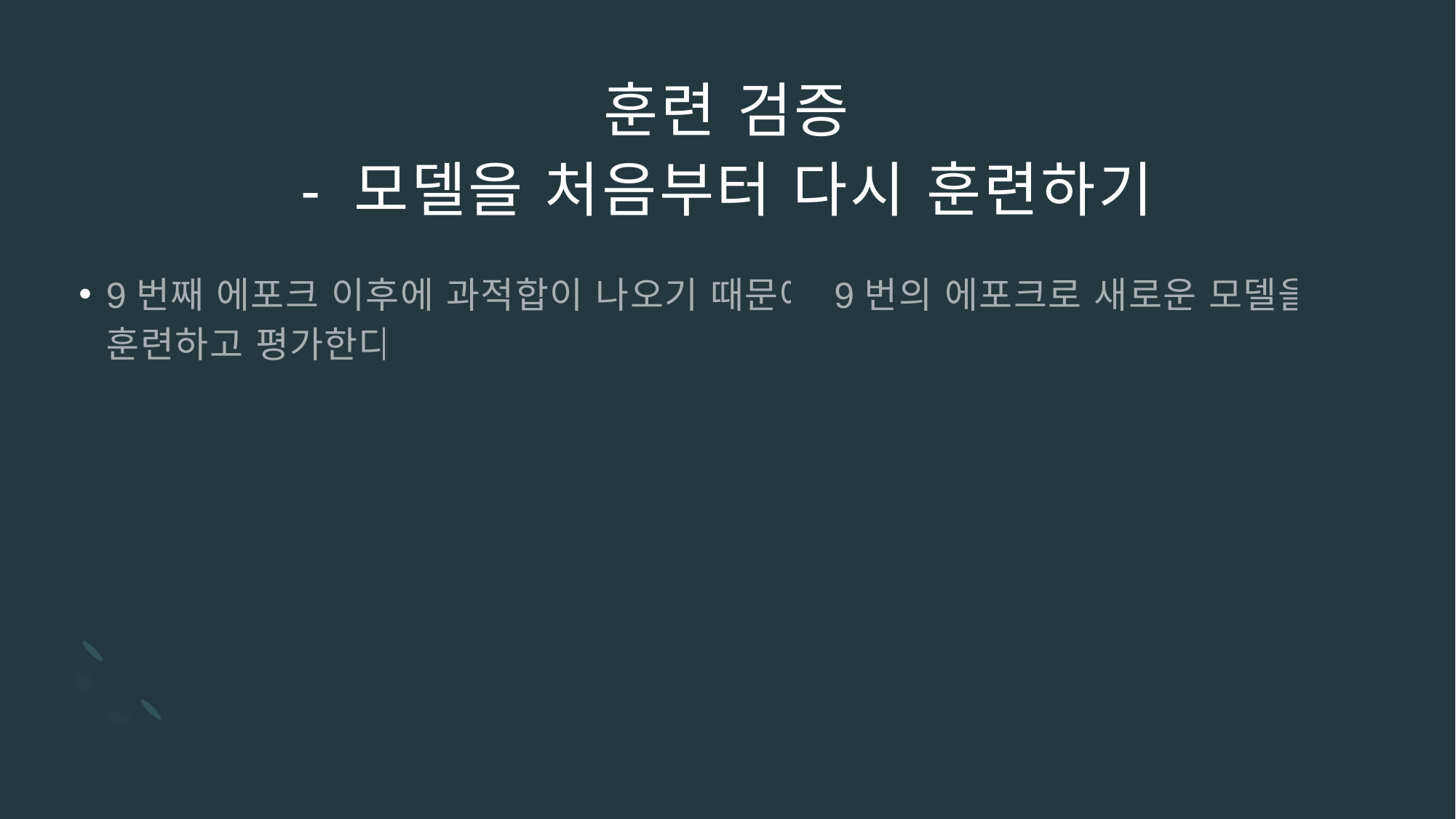

# 훈련 검증 - 모델을 처음부터 다시 훈련하기

9번째 에포크 이후에 과적합이 나오기 때문에 9번의 에포크로 새로운 모델을 훈련하고 평가한다